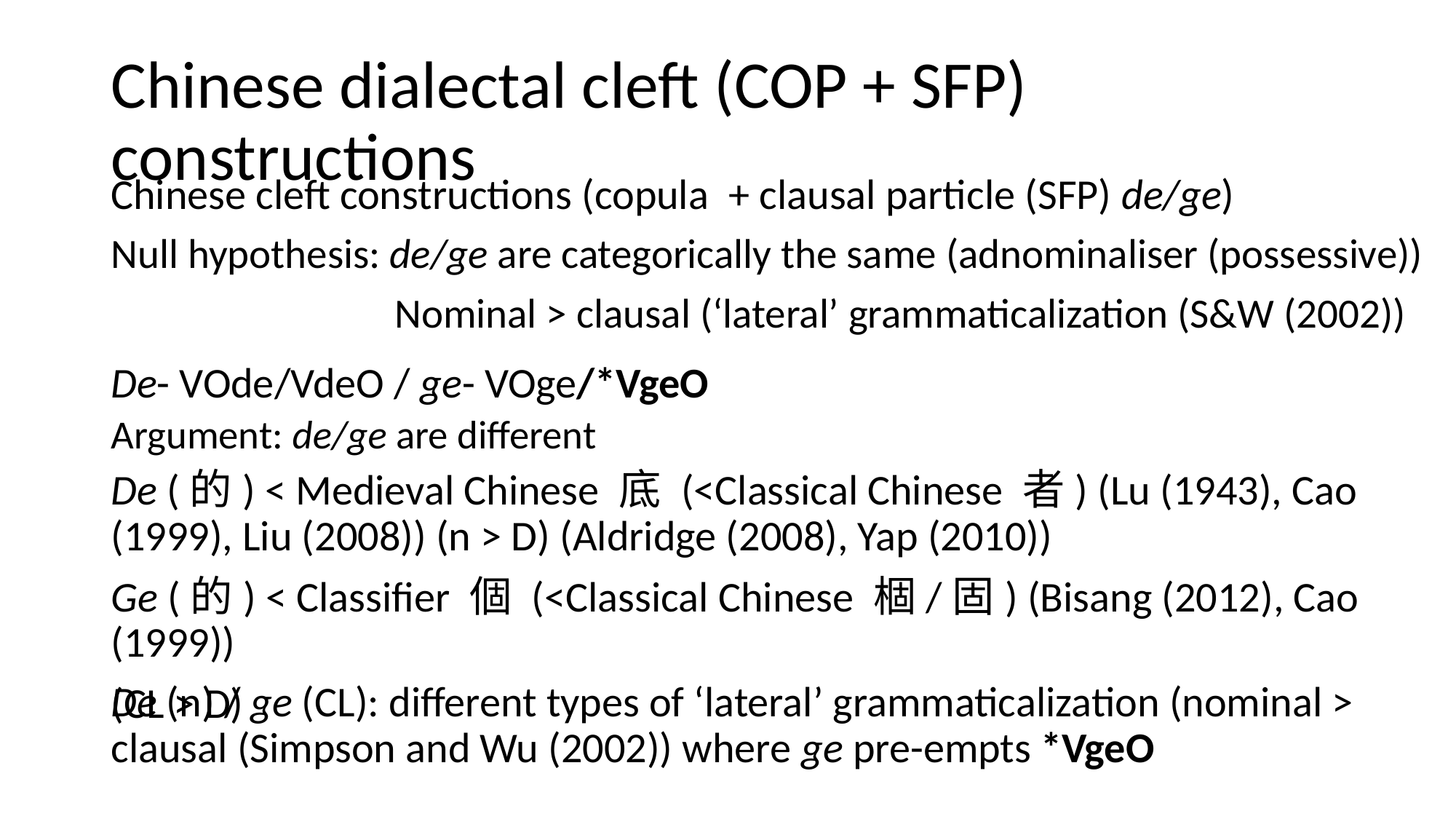

# Chinese dialectal cleft (COP + SFP) constructions
Chinese cleft constructions (copula  + clausal particle (SFP) de/ge)
Null hypothesis: de/ge are categorically the same (adnominaliser (possessive))
                              Nominal > clausal (‘lateral’ grammaticalization (S&W (2002))
De- VOde/VdeO / ge- VOge/*VgeO
Argument: de/ge are different
De (的) < Medieval Chinese 底 (<Classical Chinese 者) (Lu (1943), Cao (1999), Liu (2008)) (n > D) (Aldridge (2008), Yap (2010))
Ge (的) < Classifier 個 (<Classical Chinese 棝/固) (Bisang (2012), Cao (1999))
(CL > D)
De (n) / ge (CL): different types of ‘lateral’ grammaticalization (nominal > clausal (Simpson and Wu (2002)) where ge pre-empts *VgeO